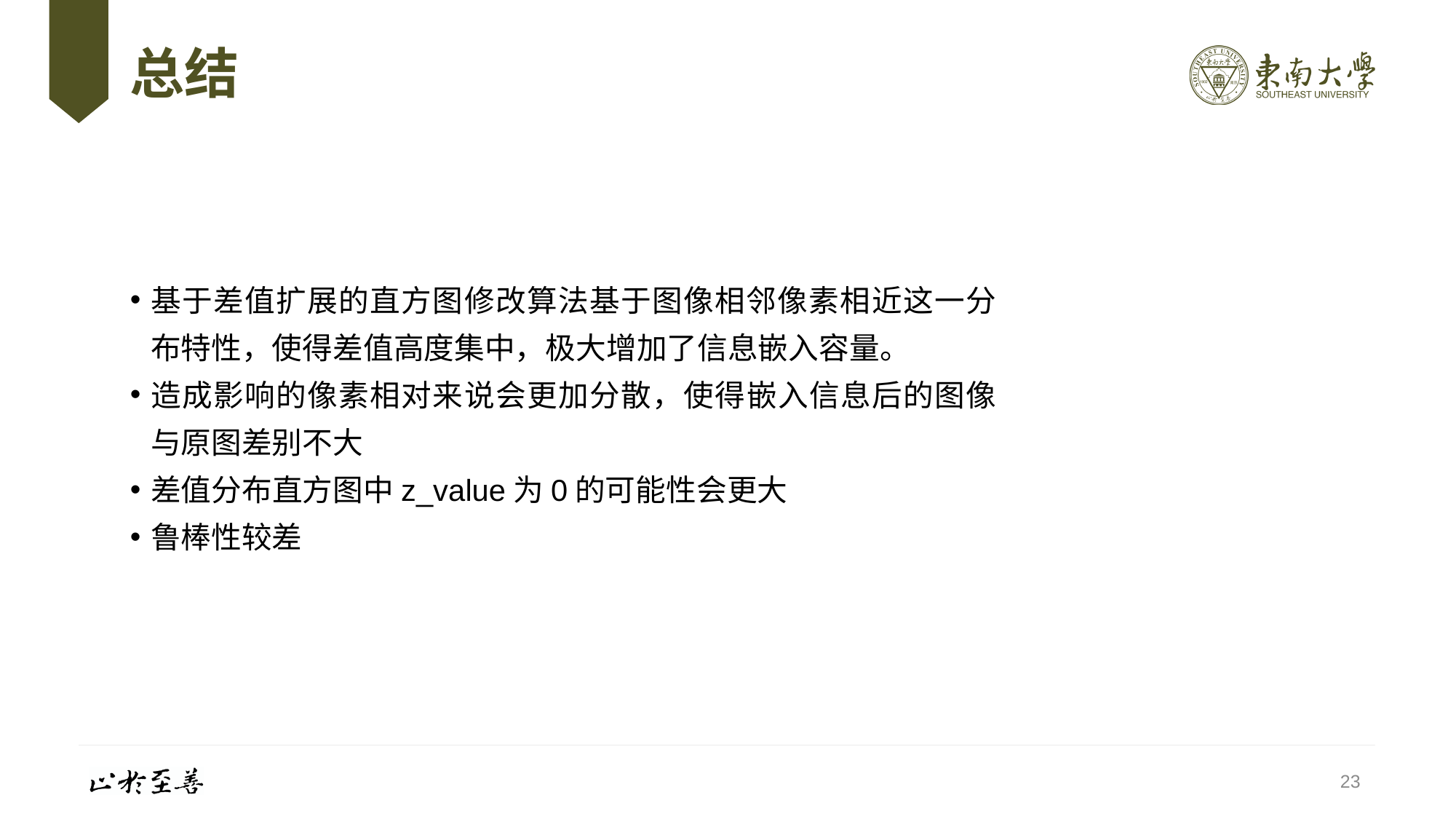

# 总结
基于差值扩展的直方图修改算法基于图像相邻像素相近这一分布特性，使得差值高度集中，极大增加了信息嵌入容量。
造成影响的像素相对来说会更加分散，使得嵌入信息后的图像与原图差别不大
差值分布直方图中z_value为0的可能性会更大
鲁棒性较差
23